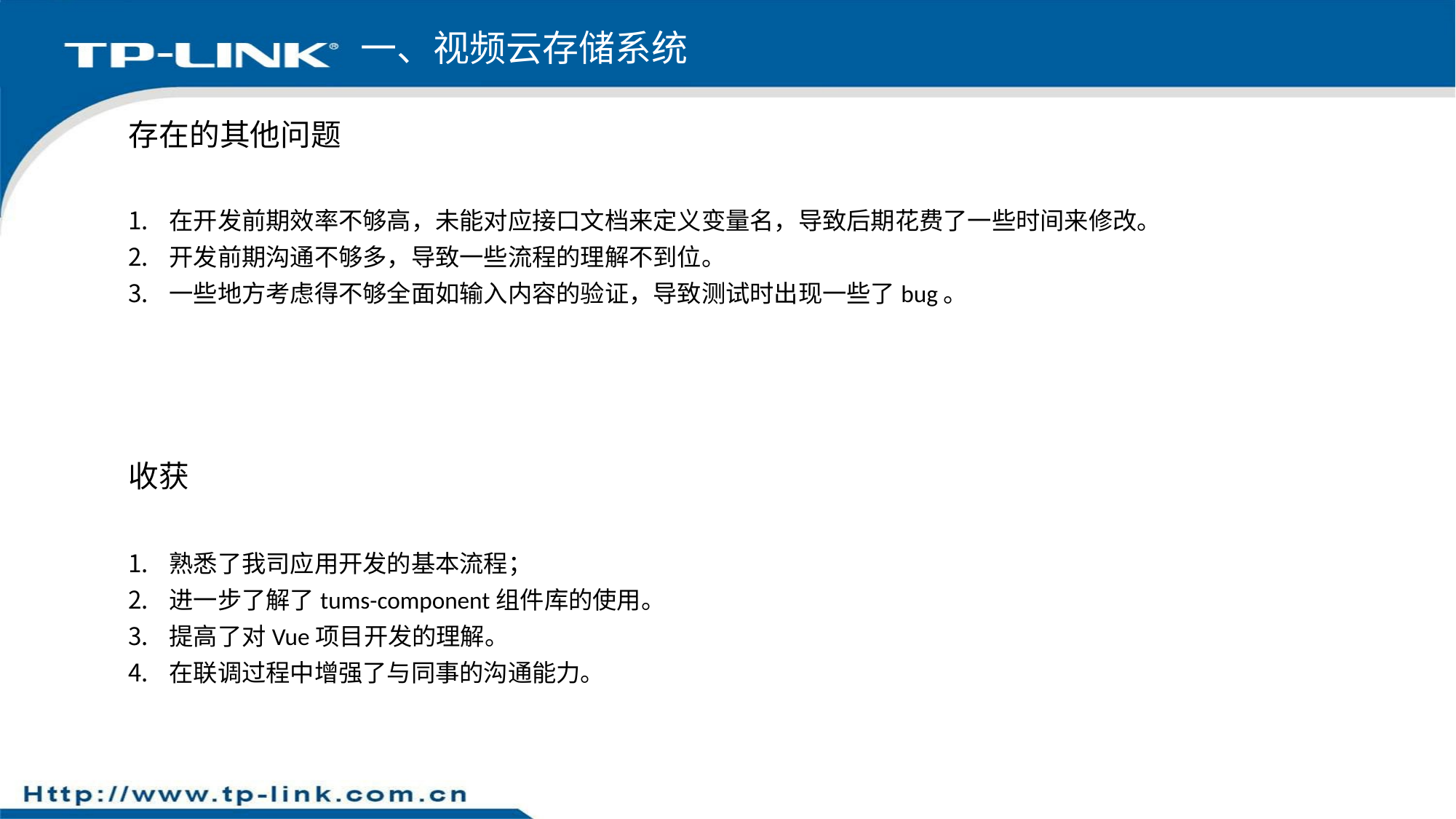

一、视频云存储系统

# 存在的其他问题
在开发前期效率不够高，未能对应接口文档来定义变量名，导致后期花费了一些时间来修改。
开发前期沟通不够多，导致一些流程的理解不到位。
一些地方考虑得不够全面如输入内容的验证，导致测试时出现一些了bug。
收获
熟悉了我司应用开发的基本流程；
进一步了解了tums-component组件库的使用。
提高了对Vue项目开发的理解。
在联调过程中增强了与同事的沟通能力。